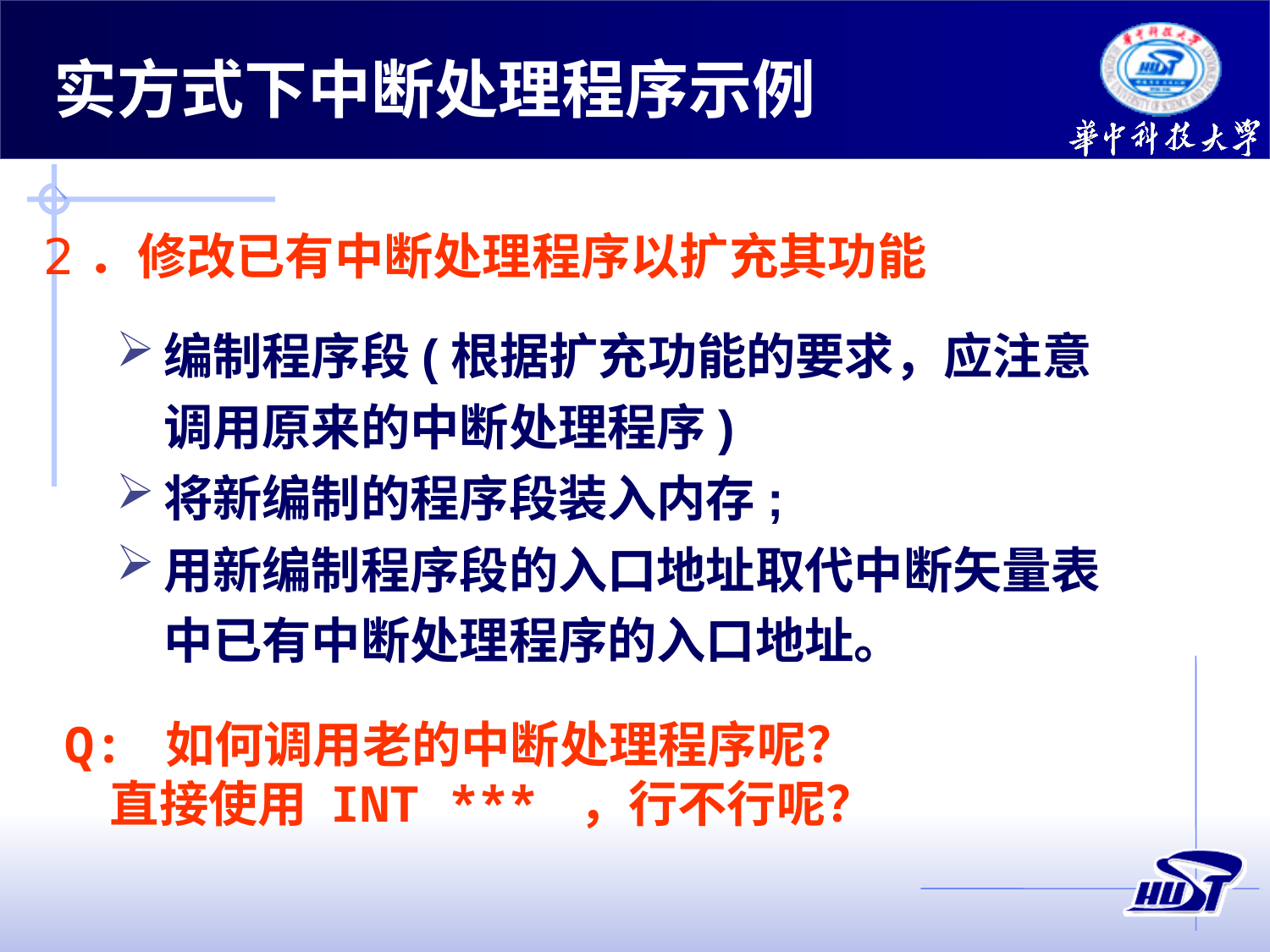

实方式下中断处理程序示例
2．修改已有中断处理程序以扩充其功能
编制程序段(根据扩充功能的要求，应注意调用原来的中断处理程序)
将新编制的程序段装入内存;
用新编制程序段的入口地址取代中断矢量表中已有中断处理程序的入口地址。
Q: 如何调用老的中断处理程序呢？
   直接使用 INT *** ，行不行呢？